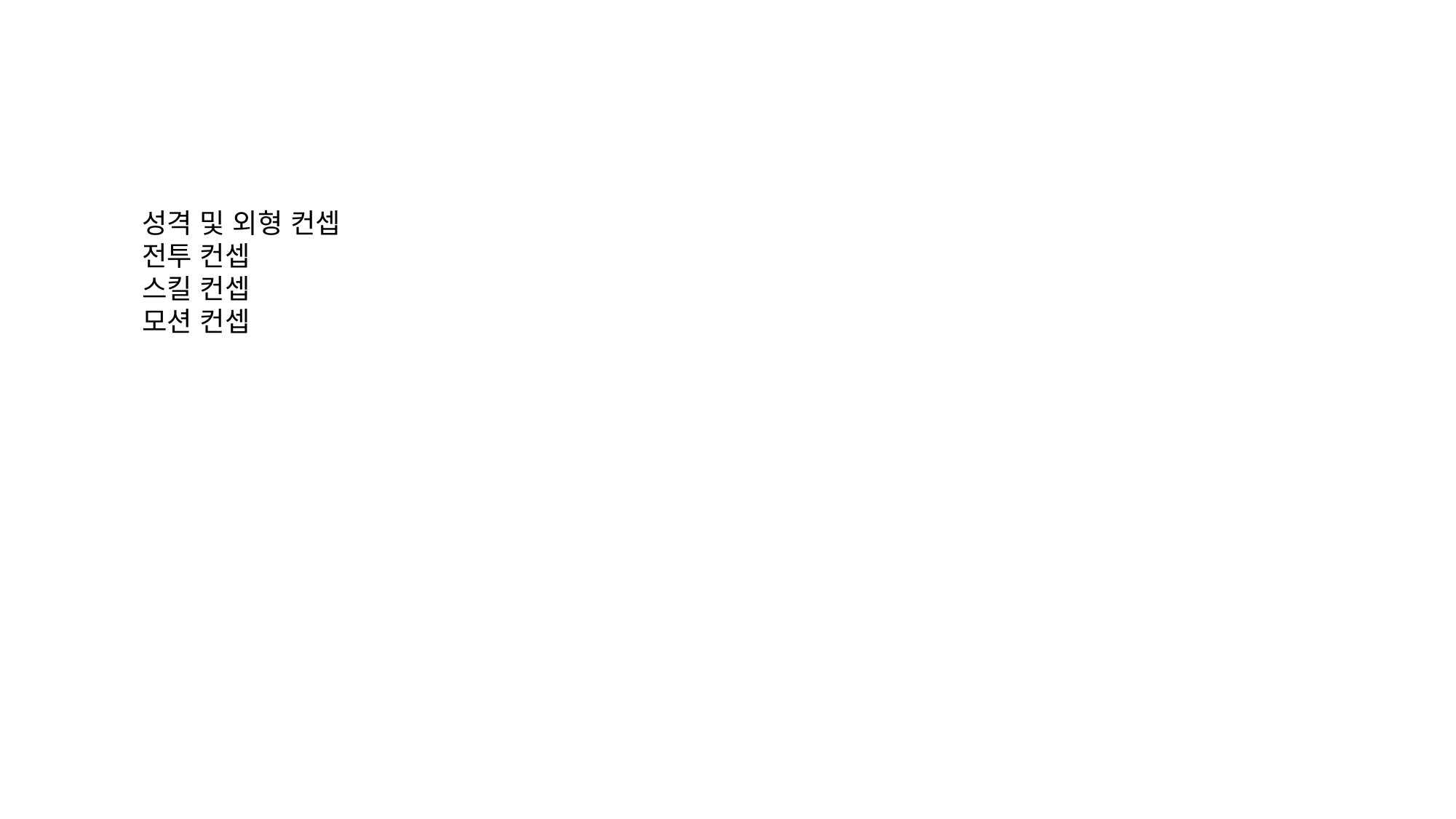

성격 및 외형 컨셉
전투 컨셉
스킬 컨셉
모션 컨셉